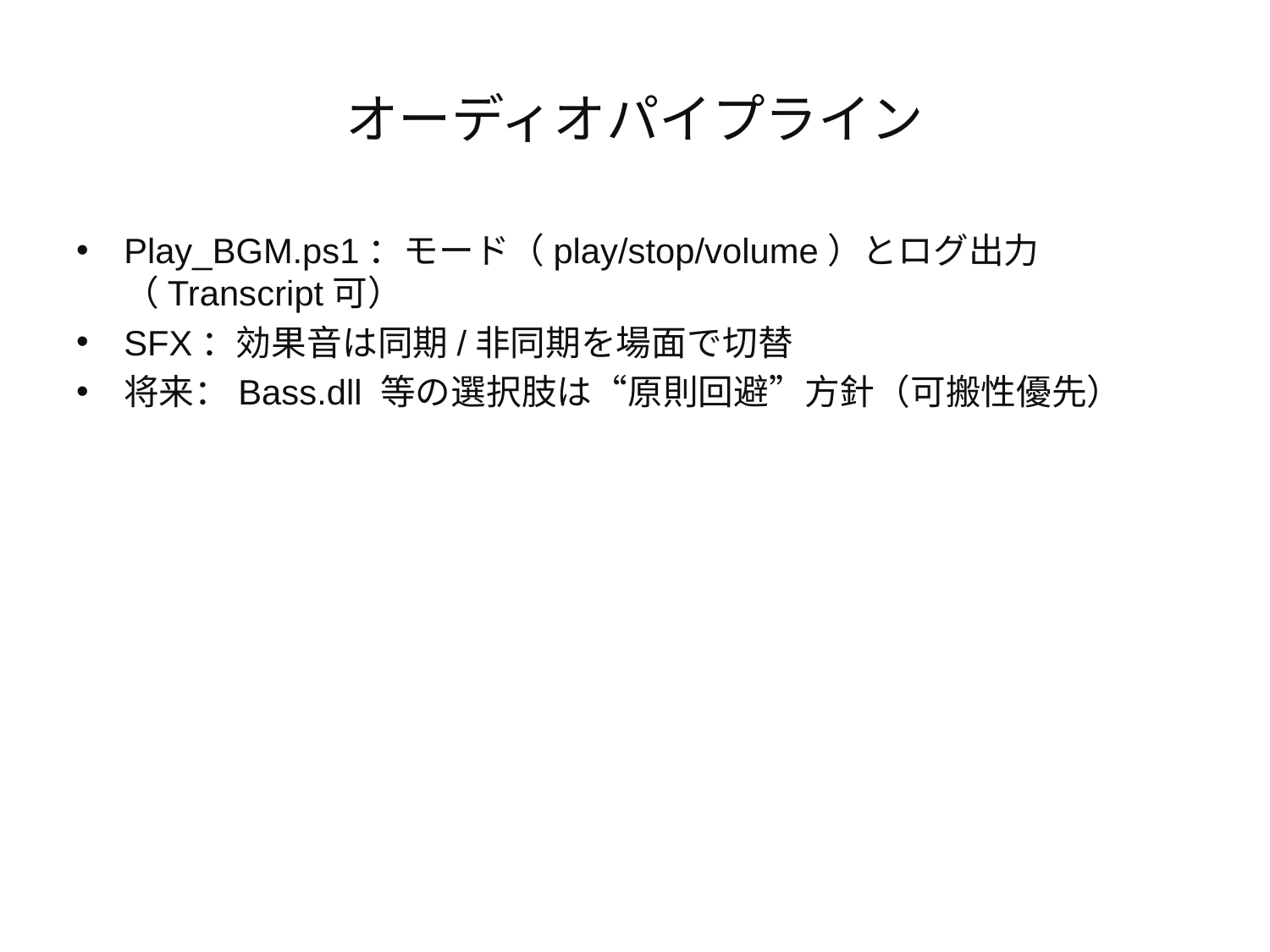

# オーディオパイプライン
Play_BGM.ps1：モード（play/stop/volume）とログ出力（Transcript可）
SFX：効果音は同期/非同期を場面で切替
将来：Bass.dll 等の選択肢は“原則回避”方針（可搬性優先）